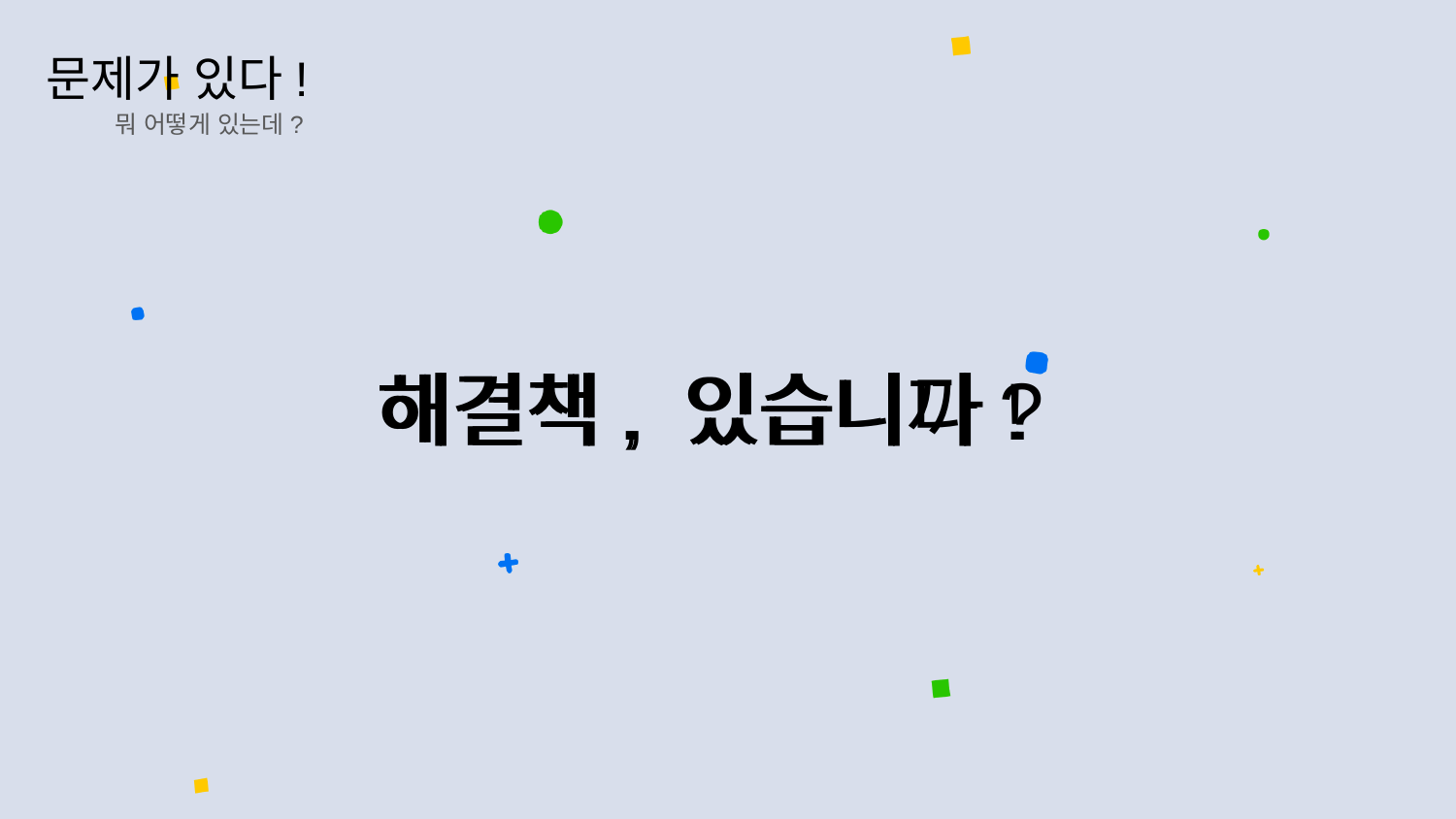

문제가 있다!
뭐 어떻게 있는데?
해결책, 있습니다!
해결책, 있습니까?